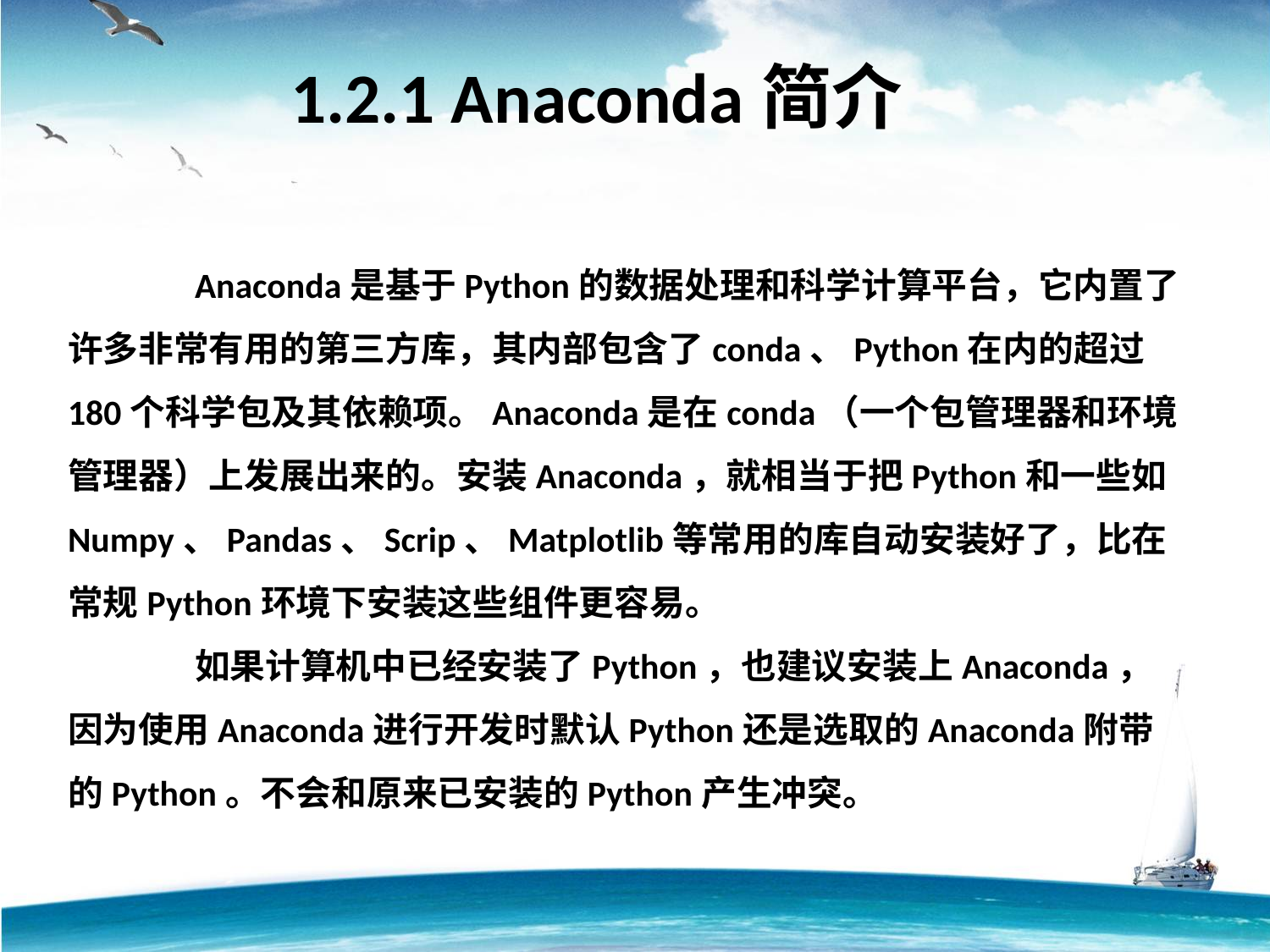

1.2.1 Anaconda简介
	Anaconda是基于Python的数据处理和科学计算平台，它内置了许多非常有用的第三方库，其内部包含了conda、Python在内的超过180个科学包及其依赖项。Anaconda是在conda（一个包管理器和环境管理器）上发展出来的。安装Anaconda，就相当于把Python和一些如Numpy、Pandas、Scrip、Matplotlib等常用的库自动安装好了，比在常规Python环境下安装这些组件更容易。
	如果计算机中已经安装了Python，也建议安装上Anaconda，因为使用Anaconda进行开发时默认Python还是选取的Anaconda附带的Python。不会和原来已安装的Python产生冲突。
TEXT  add here
TEXT  add here
TEXT  add here
TEXT  add here
TEXT  add here
TEXT  add here